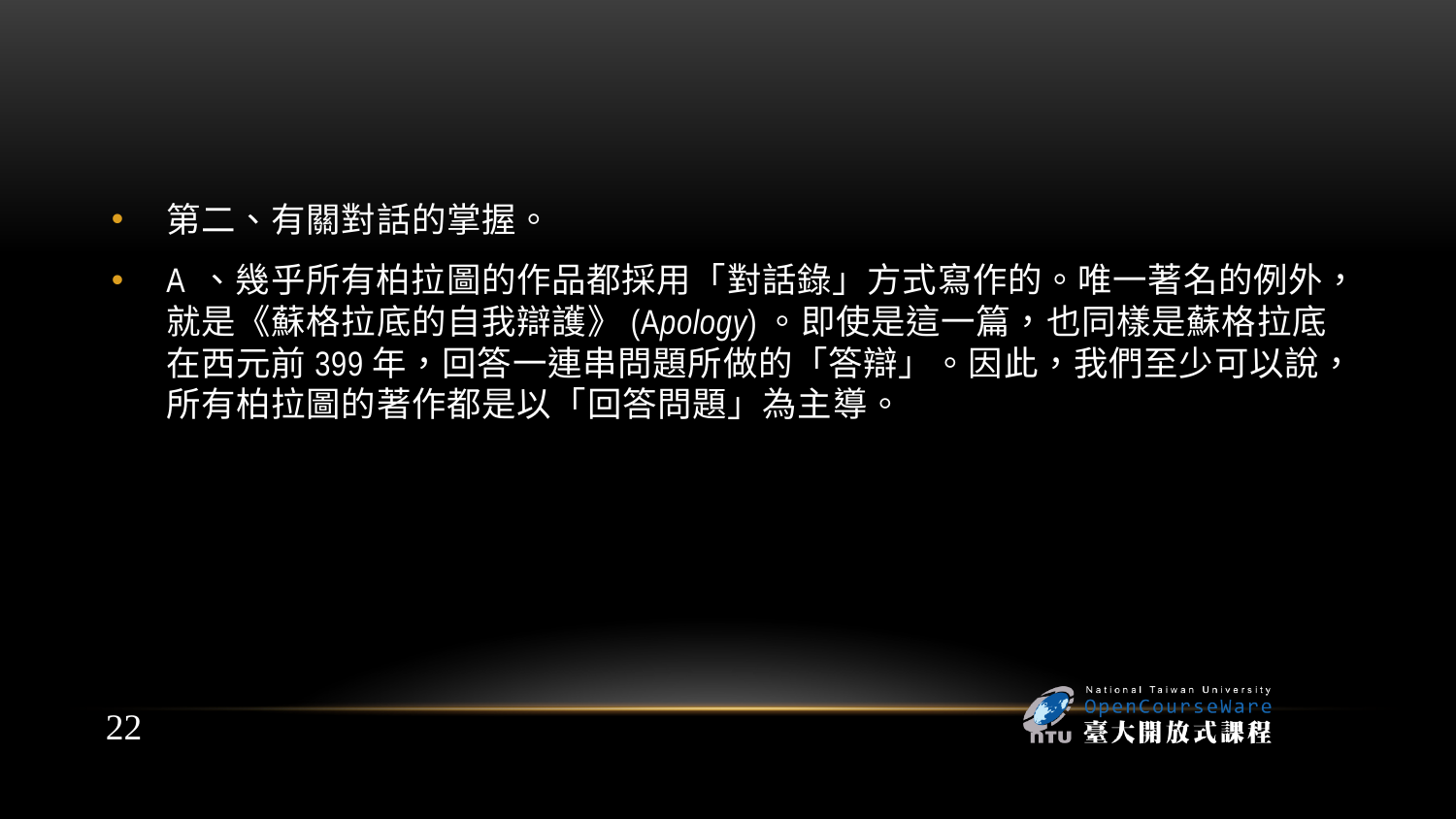

第二、有關對話的掌握。
A 、幾乎所有柏拉圖的作品都採用「對話錄」方式寫作的。唯一著名的例外，就是《蘇格拉底的自我辯護》(Apology)。即使是這一篇，也同樣是蘇格拉底在西元前399年，回答一連串問題所做的「答辯」。因此，我們至少可以說，所有柏拉圖的著作都是以「回答問題」為主導。
22